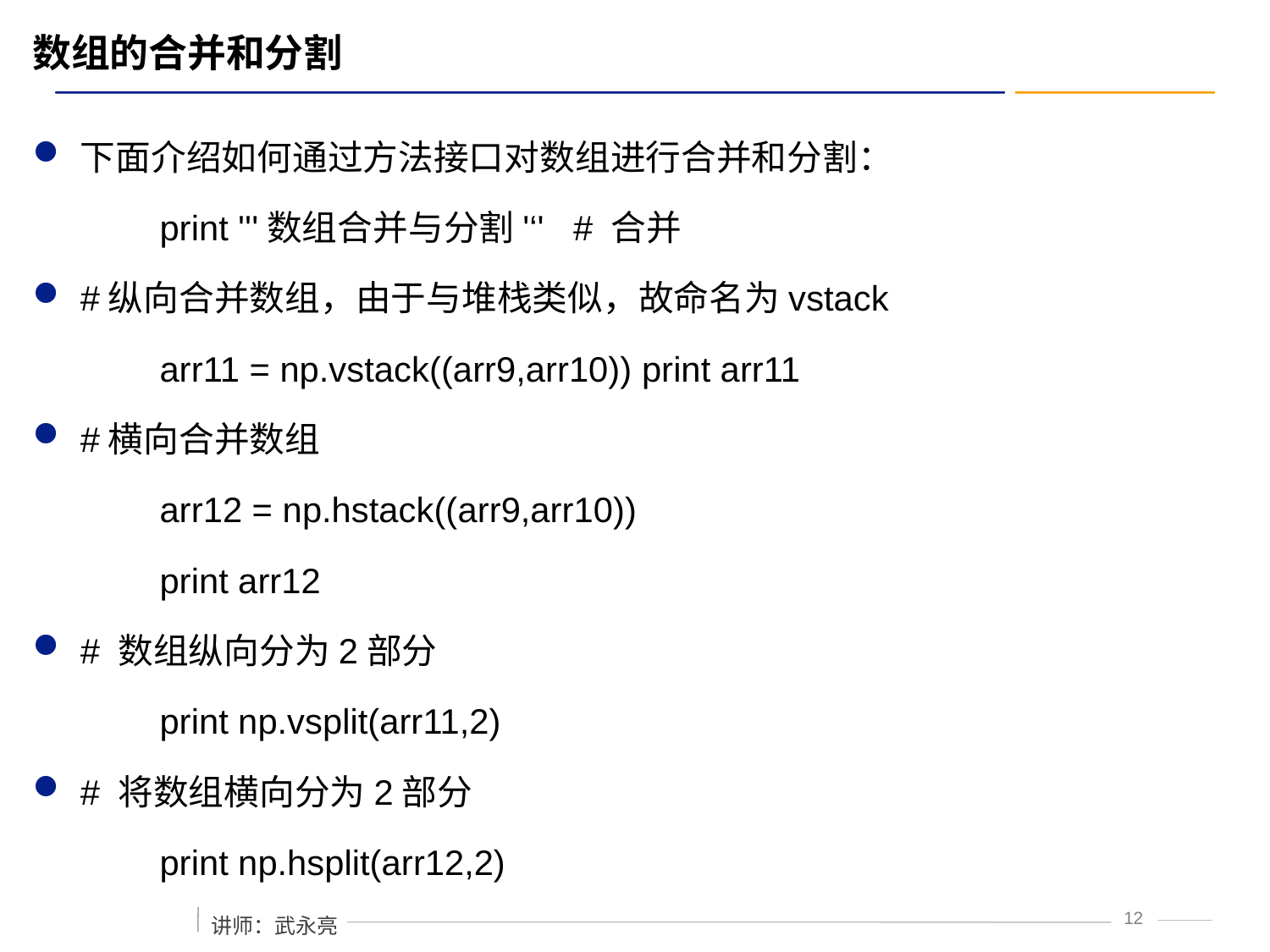

# 数组的合并和分割
下面介绍如何通过方法接口对数组进行合并和分割：
	print '''数组合并与分割'‘'   # 合并
#纵向合并数组，由于与堆栈类似，故命名为vstack
	arr11 = np.vstack((arr9,arr10)) print arr11
#横向合并数组
	arr12 = np.hstack((arr9,arr10))
	print arr12
# 数组纵向分为2部分
	print np.vsplit(arr11,2)
# 将数组横向分为2部分
	print np.hsplit(arr12,2)